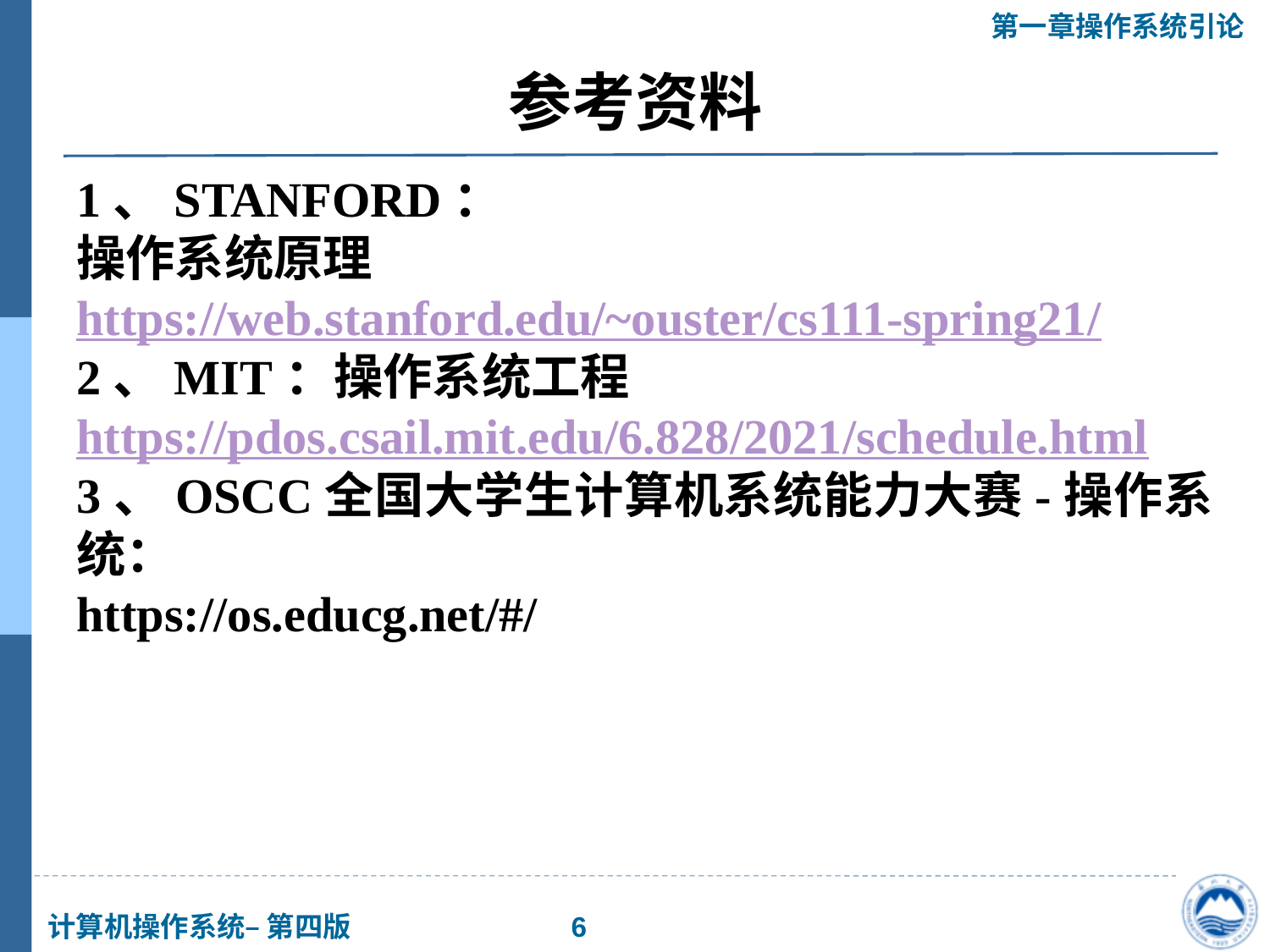

# 参考资料
1、STANFORD：
操作系统原理
https://web.stanford.edu/~ouster/cs111-spring21/
2、MIT：操作系统工程
https://pdos.csail.mit.edu/6.828/2021/schedule.html
3、OSCC全国大学生计算机系统能力大赛-操作系统：
https://os.educg.net/#/